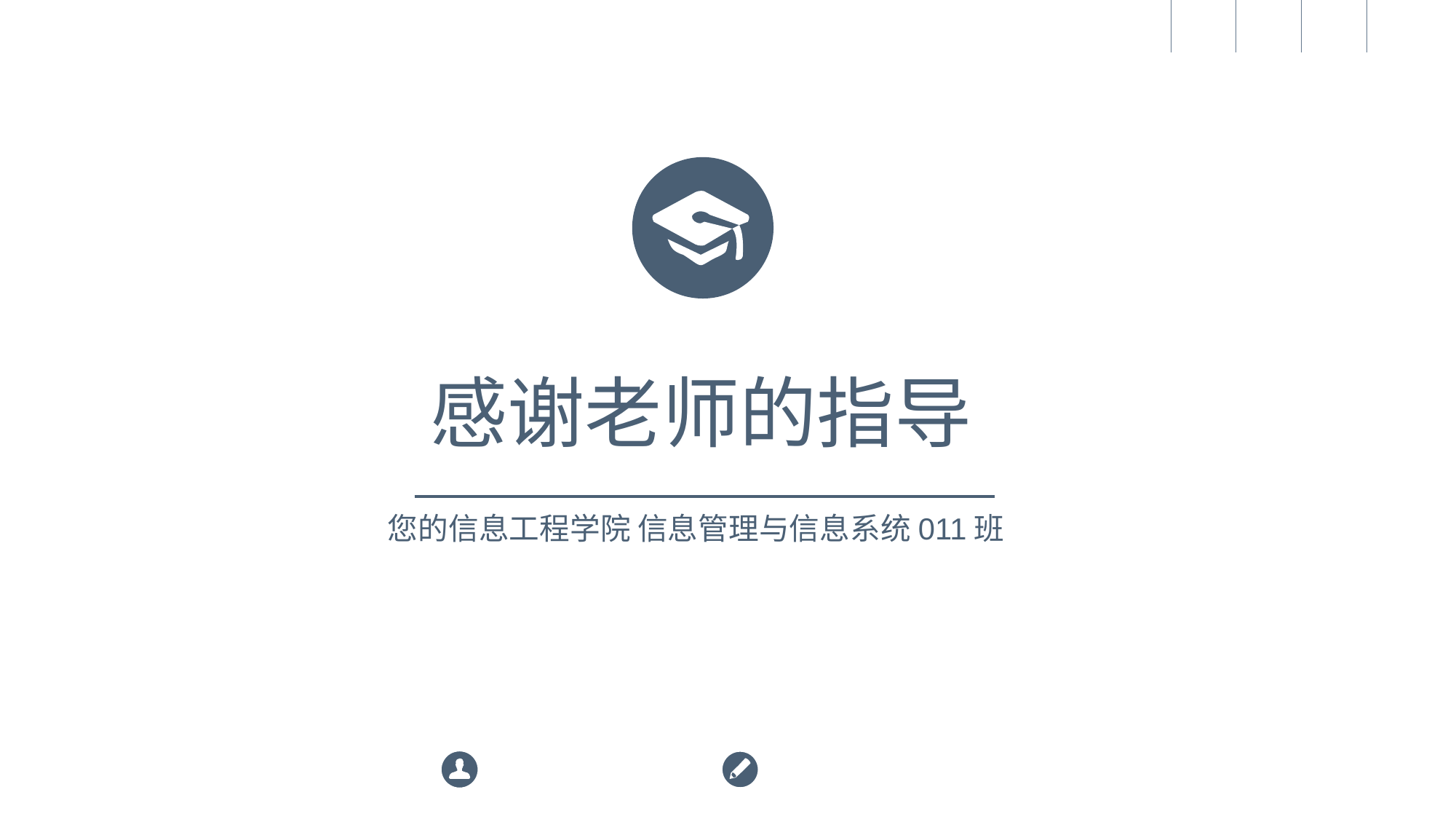

感谢老师的指导
您的信息工程学院 信息管理与信息系统011班
答辩人：第一PPT
指导老师：王教授